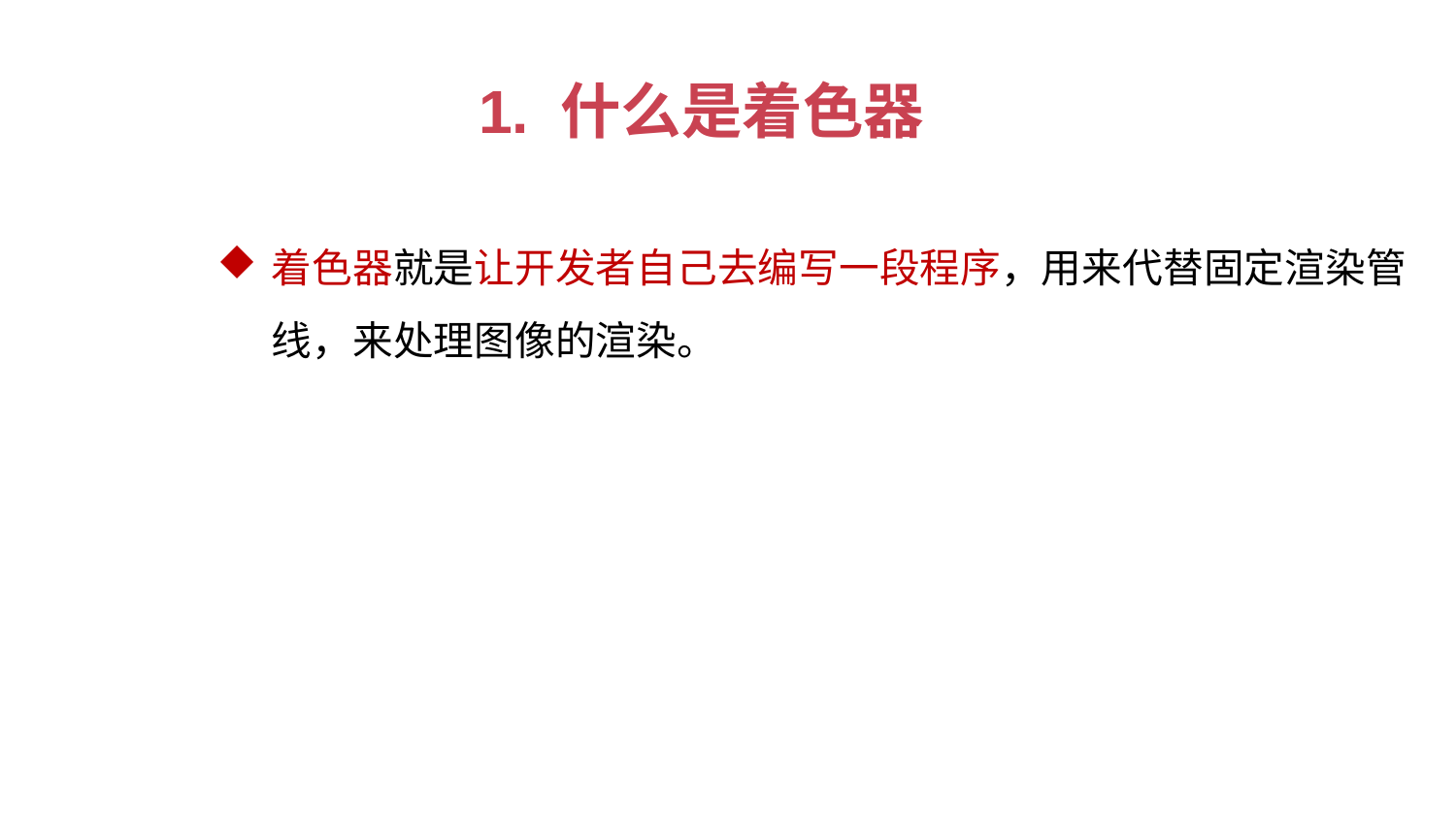

1. 什么是着色器
着色器就是让开发者自己去编写一段程序，用来代替固定渲染管线，来处理图像的渲染。